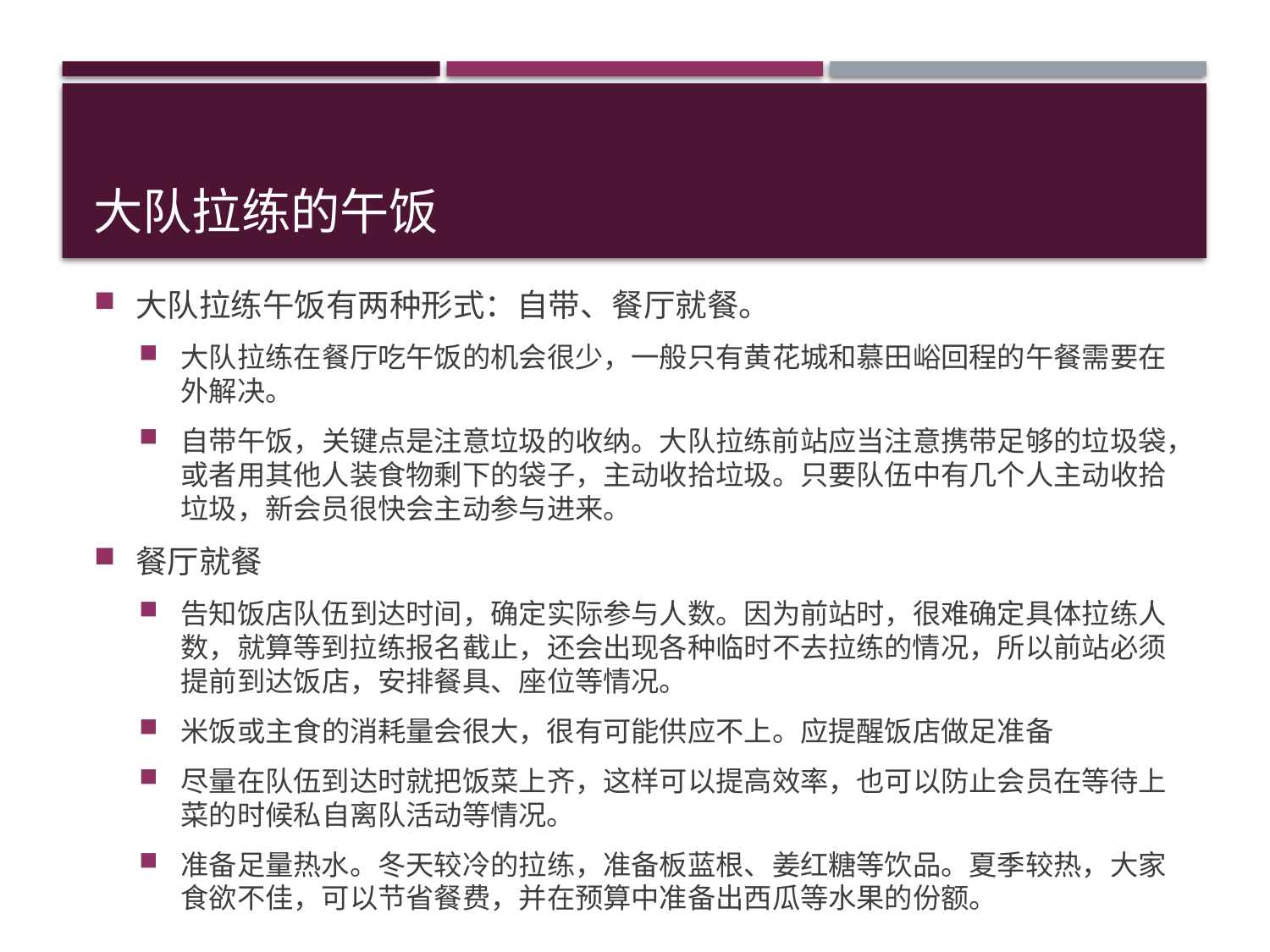

# 大队拉练的午饭
大队拉练午饭有两种形式：自带、餐厅就餐。
大队拉练在餐厅吃午饭的机会很少，一般只有黄花城和慕田峪回程的午餐需要在外解决。
自带午饭，关键点是注意垃圾的收纳。大队拉练前站应当注意携带足够的垃圾袋，或者用其他人装食物剩下的袋子，主动收拾垃圾。只要队伍中有几个人主动收拾垃圾，新会员很快会主动参与进来。
餐厅就餐
告知饭店队伍到达时间，确定实际参与人数。因为前站时，很难确定具体拉练人数，就算等到拉练报名截止，还会出现各种临时不去拉练的情况，所以前站必须提前到达饭店，安排餐具、座位等情况。
米饭或主食的消耗量会很大，很有可能供应不上。应提醒饭店做足准备
尽量在队伍到达时就把饭菜上齐，这样可以提高效率，也可以防止会员在等待上菜的时候私自离队活动等情况。
准备足量热水。冬天较冷的拉练，准备板蓝根、姜红糖等饮品。夏季较热，大家食欲不佳，可以节省餐费，并在预算中准备出西瓜等水果的份额。